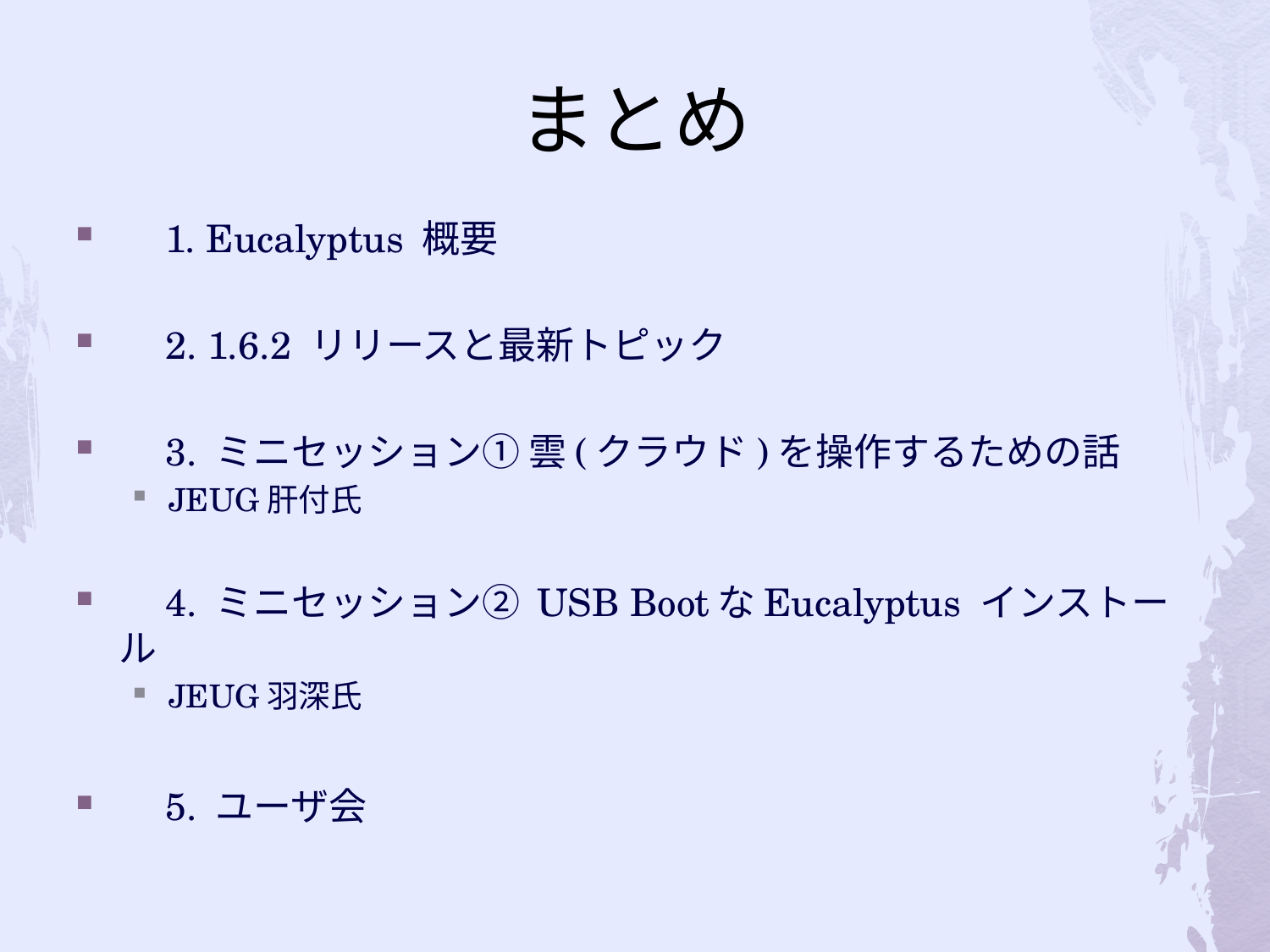

# まとめ
　1. Eucalyptus 概要

　2. 1.6.2 リリースと最新トピック

　3. ミニセッション① 雲(クラウド)を操作するための話
JEUG肝付氏

　4. ミニセッション② USB BootなEucalyptus インストール
JEUG羽深氏

　5. ユーザ会